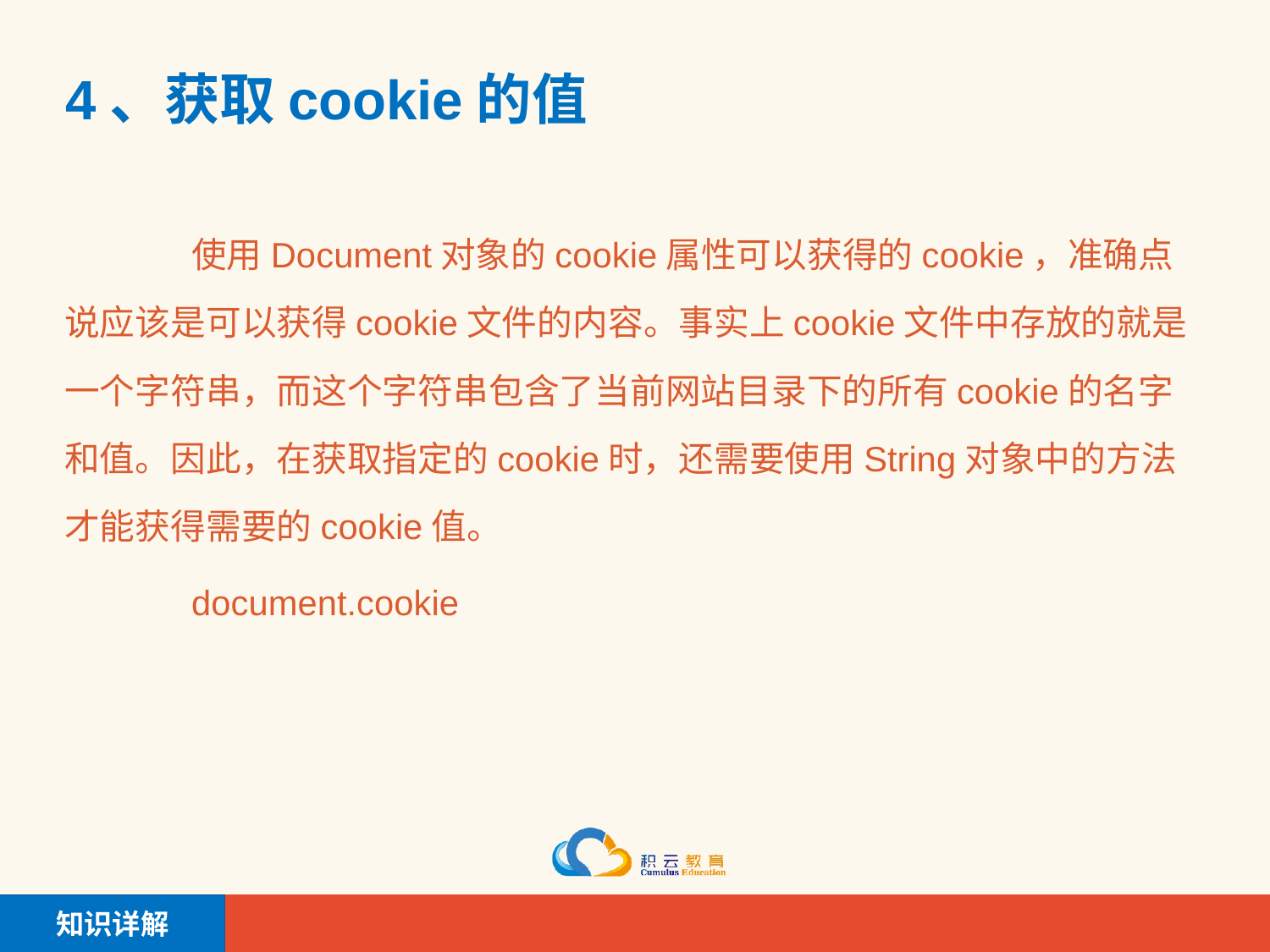

# 4、获取cookie的值
使用Document对象的cookie属性可以获得的cookie，准确点说应该是可以获得cookie文件的内容。事实上cookie文件中存放的就是一个字符串，而这个字符串包含了当前网站目录下的所有cookie的名字和值。因此，在获取指定的cookie时，还需要使用String对象中的方法才能获得需要的cookie值。
document.cookie